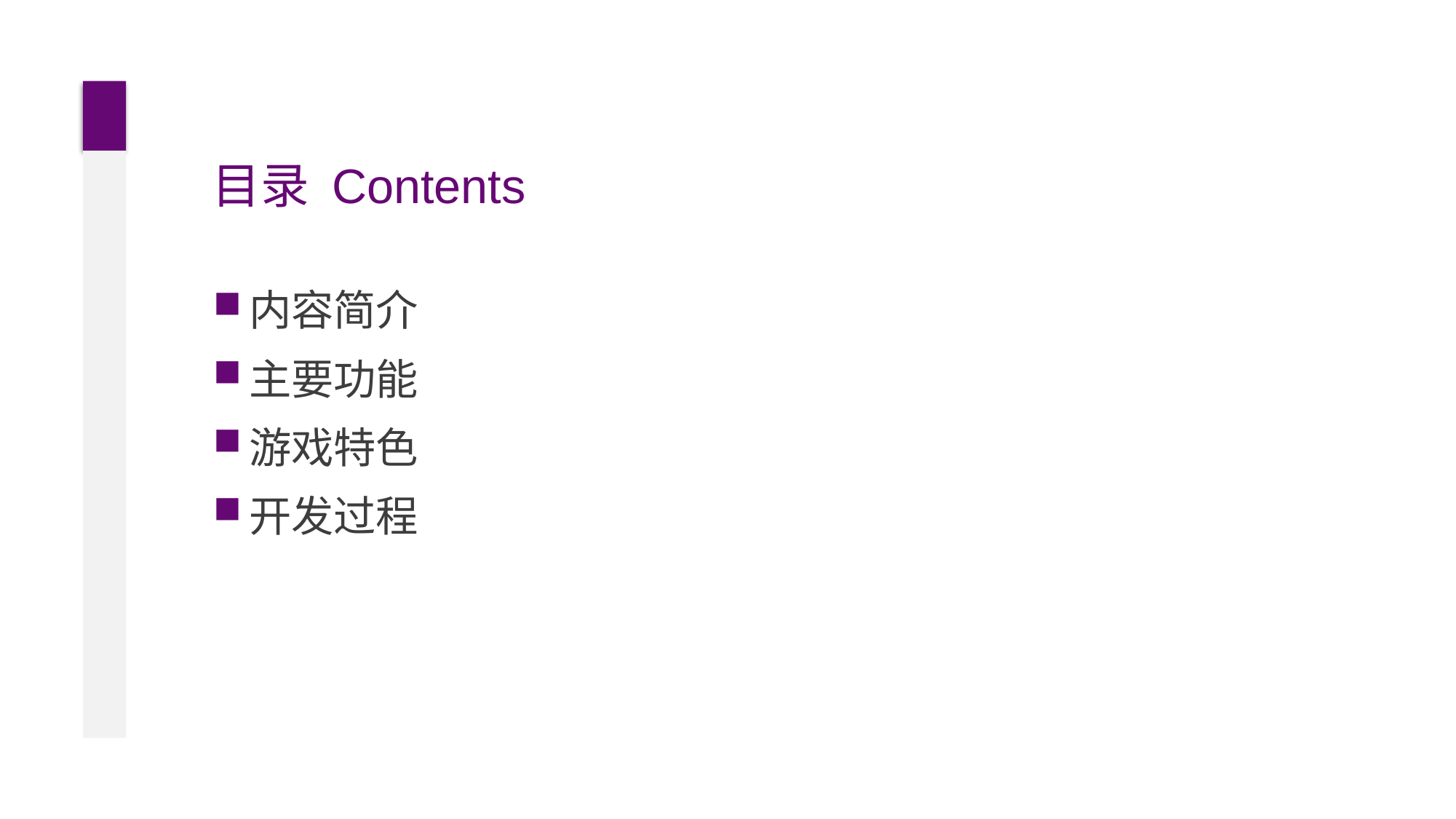

# 目录 Contents
内容简介
主要功能
游戏特色
开发过程